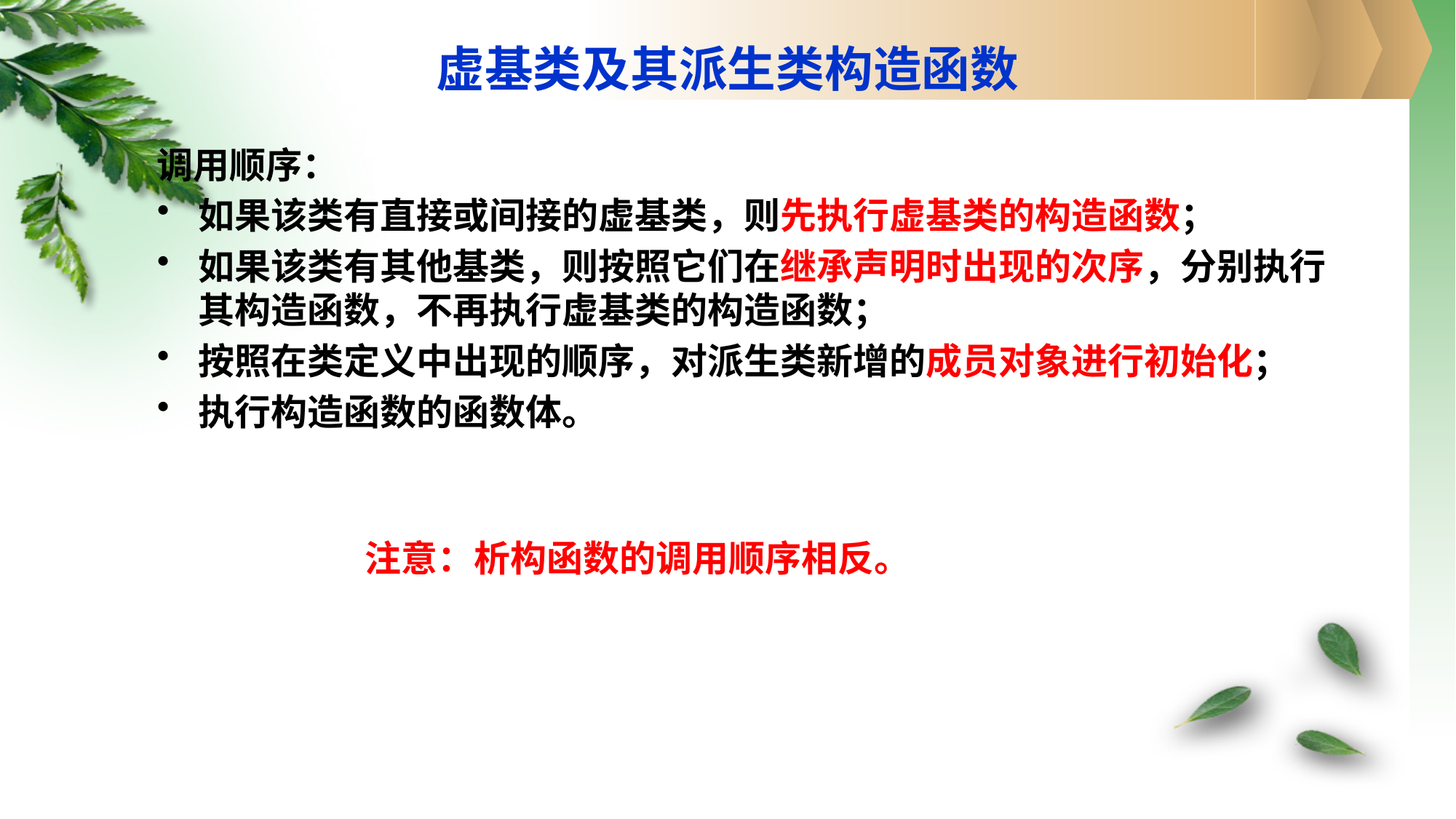

# 虚基类及其派生类构造函数
调用顺序：
如果该类有直接或间接的虚基类，则先执行虚基类的构造函数；
如果该类有其他基类，则按照它们在继承声明时出现的次序，分别执行其构造函数，不再执行虚基类的构造函数；
按照在类定义中出现的顺序，对派生类新增的成员对象进行初始化；
执行构造函数的函数体。
注意：析构函数的调用顺序相反。